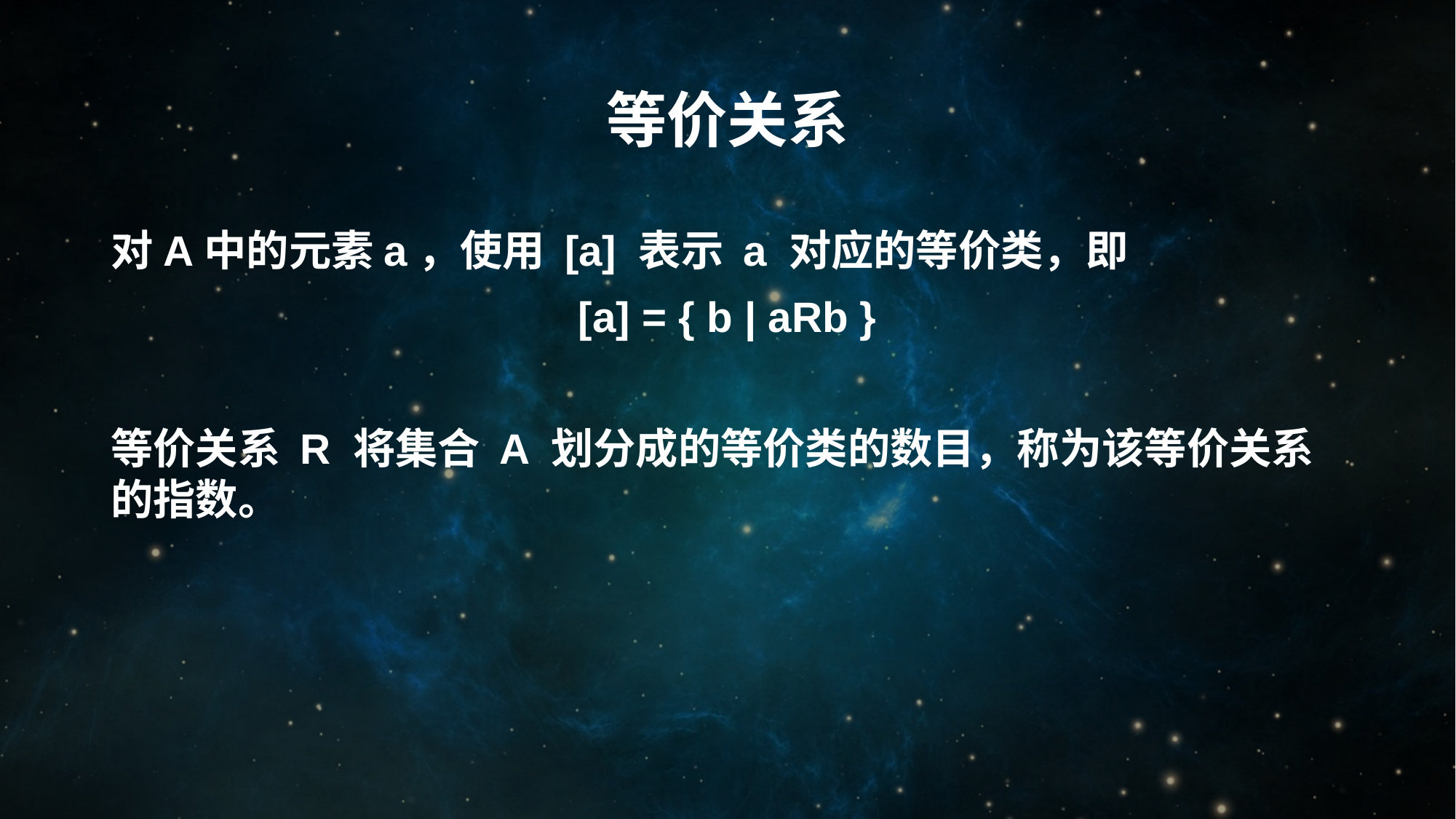

# 等价关系
对A中的元素a，使用 [a] 表示 a 对应的等价类，即
[a] = { b | aRb }

等价关系 R 将集合 A 划分成的等价类的数目，称为该等价关系的指数。